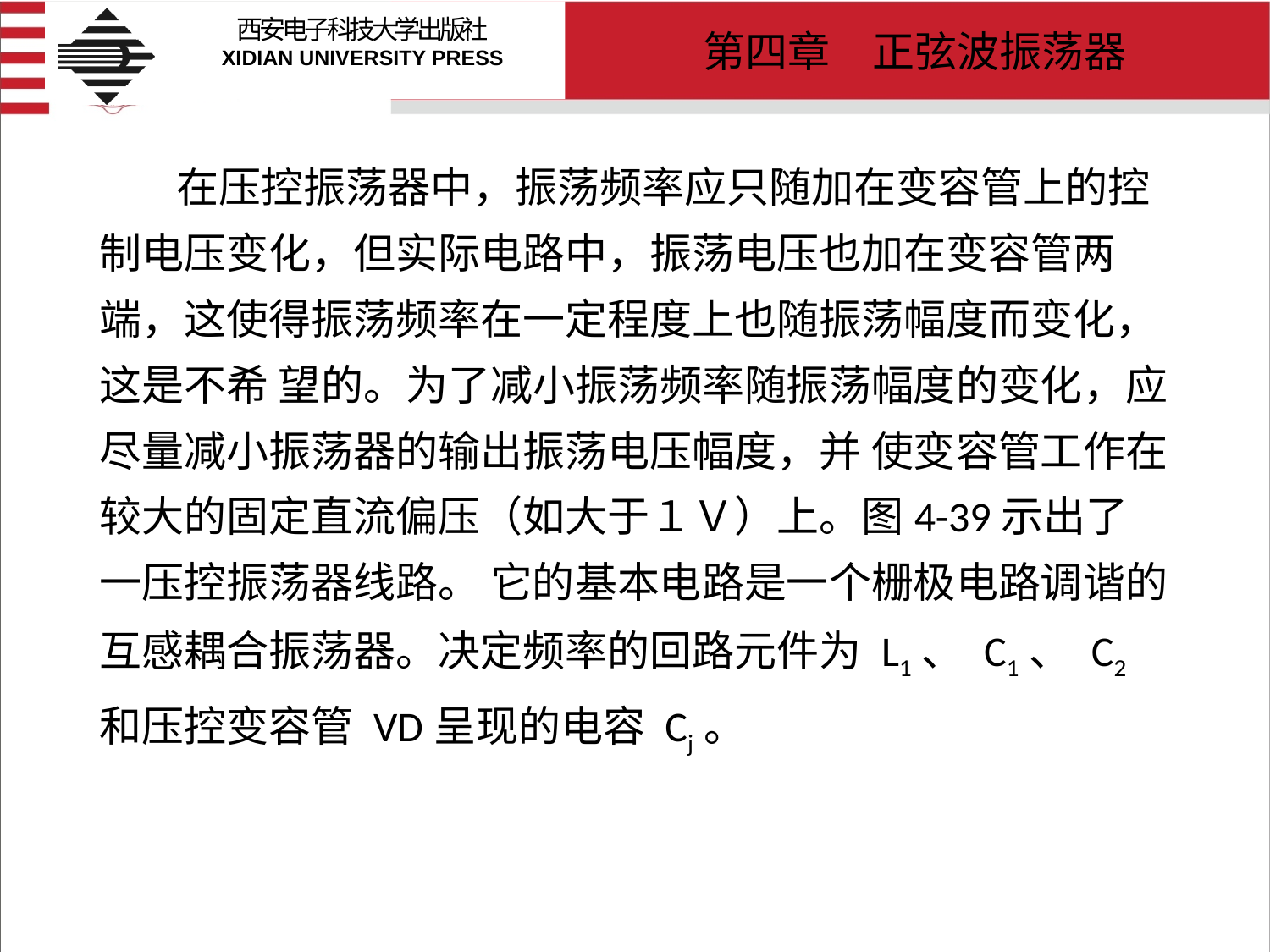

# 在压控振荡器中，振荡频率应只随加在变容管上的控制电压变化，但实际电路中，振荡电压也加在变容管两端，这使得振荡频率在一定程度上也随振荡幅度而变化，这是不希 望的。为了减小振荡频率随振荡幅度的变化，应尽量减小振荡器的输出振荡电压幅度，并 使变容管工作在较大的固定直流偏压（如大于１Ｖ）上。图4-39示出了一压控振荡器线路。 它的基本电路是一个栅极电路调谐的互感耦合振荡器。决定频率的回路元件为 L1、 C1、 C2 和压控变容管 VD呈现的电容 Cj。